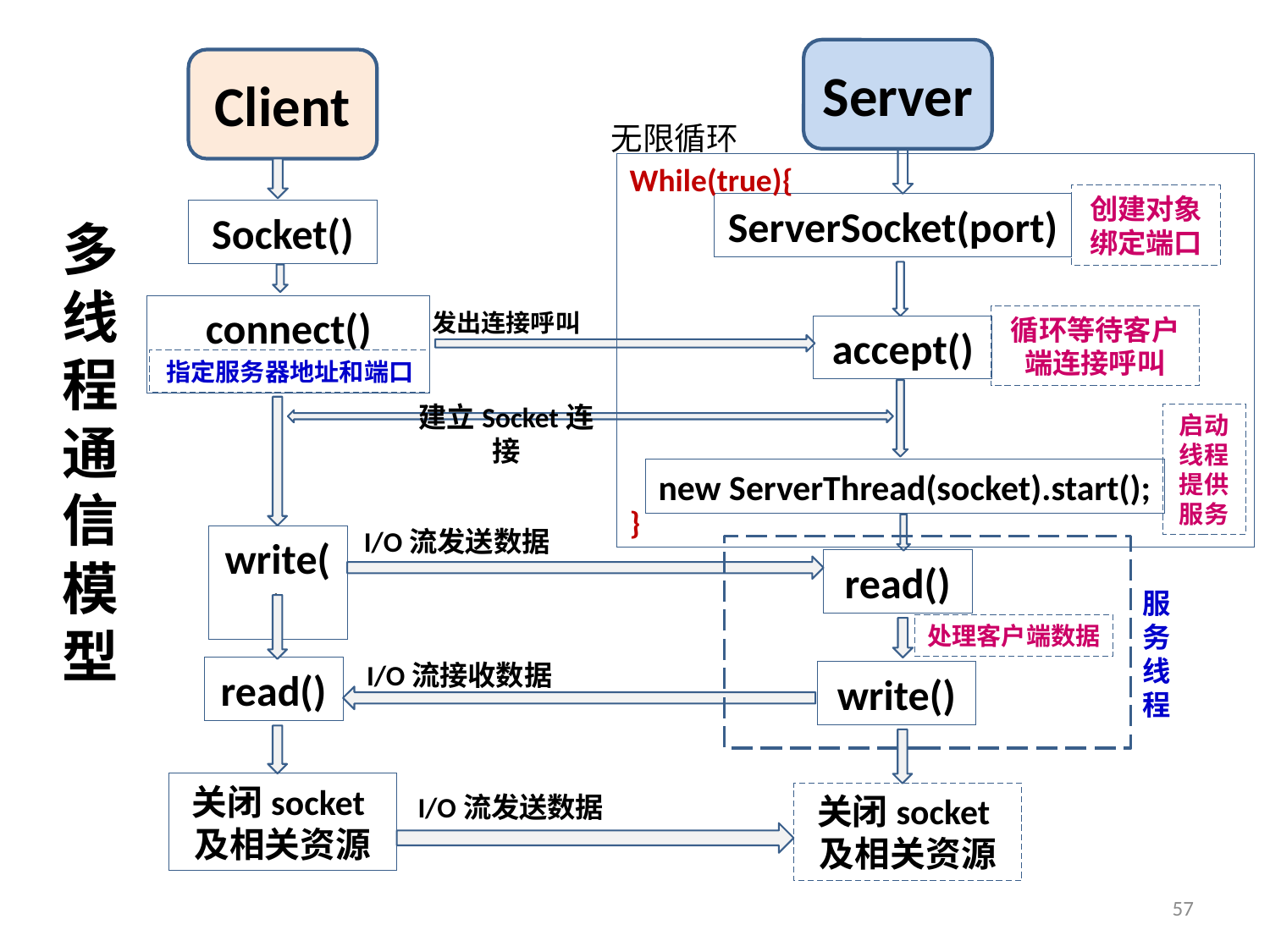

Server
Client
无限循环

While(true){

}
# 多线程通信模型

创建对象
绑定端口
ServerSocket(port)
Socket()

connect()

发出连接呼叫
循环等待客户端连接呼叫
accept()

指定服务器地址和端口

建立Socket连接

启动线程提供服务

new ServerThread(socket).start();

I/O流发送数据
write()

read()

服务线程

处理客户端数据

I/O流接收数据
read()
write()

关闭socket及相关资源
I/O流发送数据
关闭socket及相关资源

57